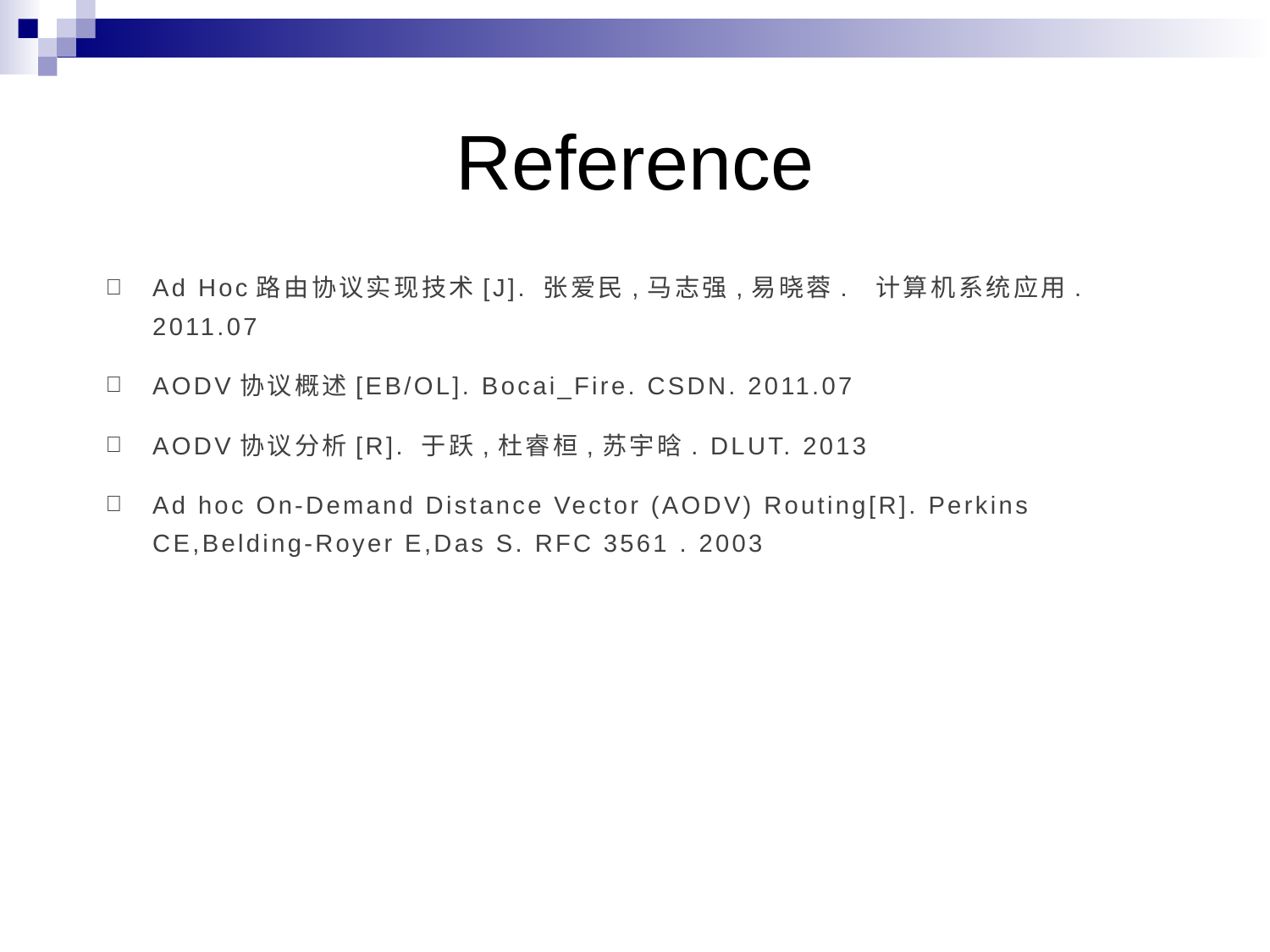

# Reference
Ad Hoc路由协议实现技术[J]. 张爱民,马志强,易晓蓉.  计算机系统应用. 2011.07
AODV协议概述[EB/OL]. Bocai_Fire. CSDN. 2011.07
AODV协议分析[R]. 于跃,杜睿桓,苏宇晗. DLUT. 2013
Ad hoc On-Demand Distance Vector (AODV) Routing[R]. Perkins CE,Belding-Royer E,Das S. RFC 3561 . 2003
27